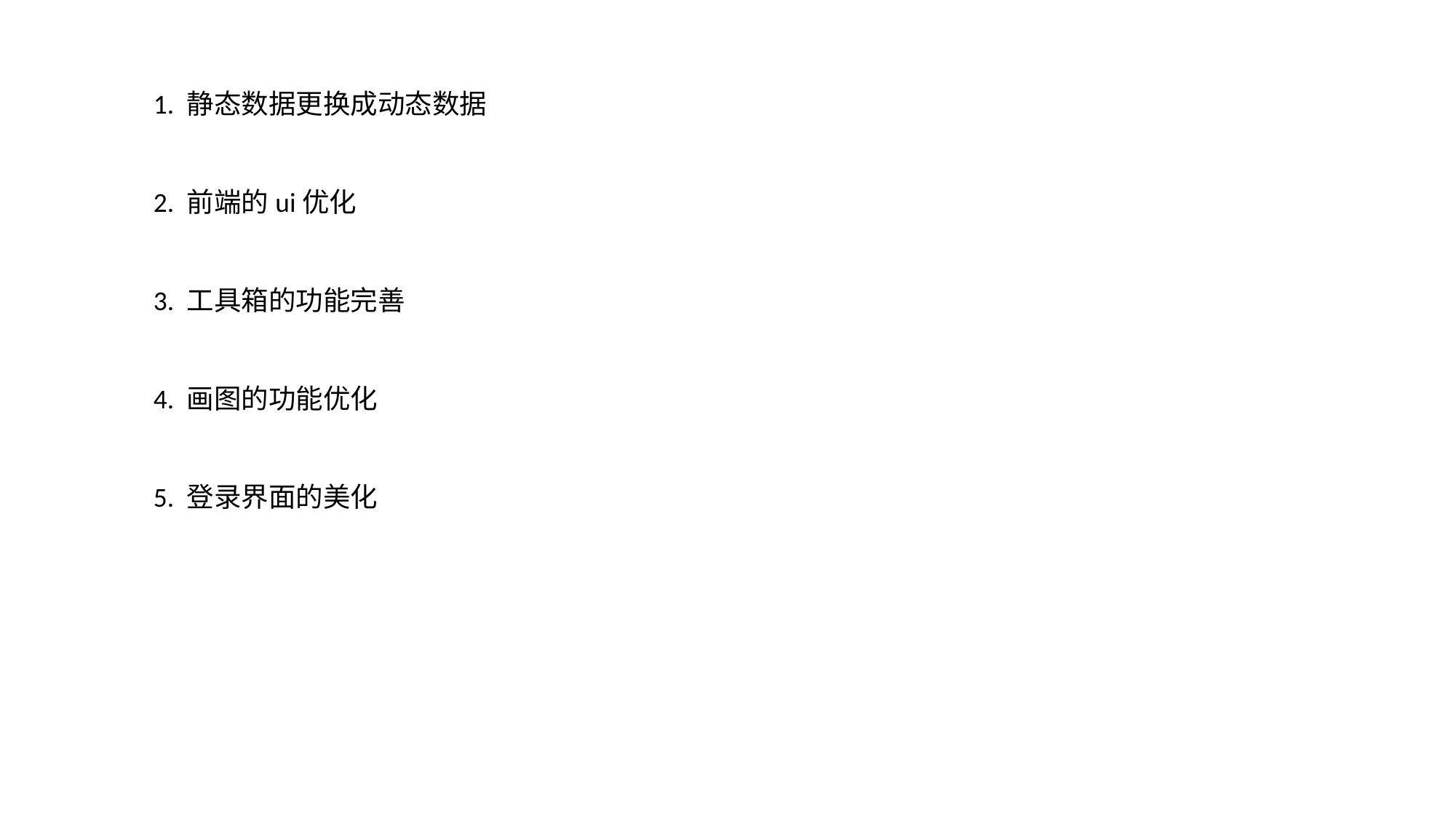

1. 静态数据更换成动态数据

2. 前端的ui优化

3. 工具箱的功能完善

4. 画图的功能优化

5. 登录界面的美化